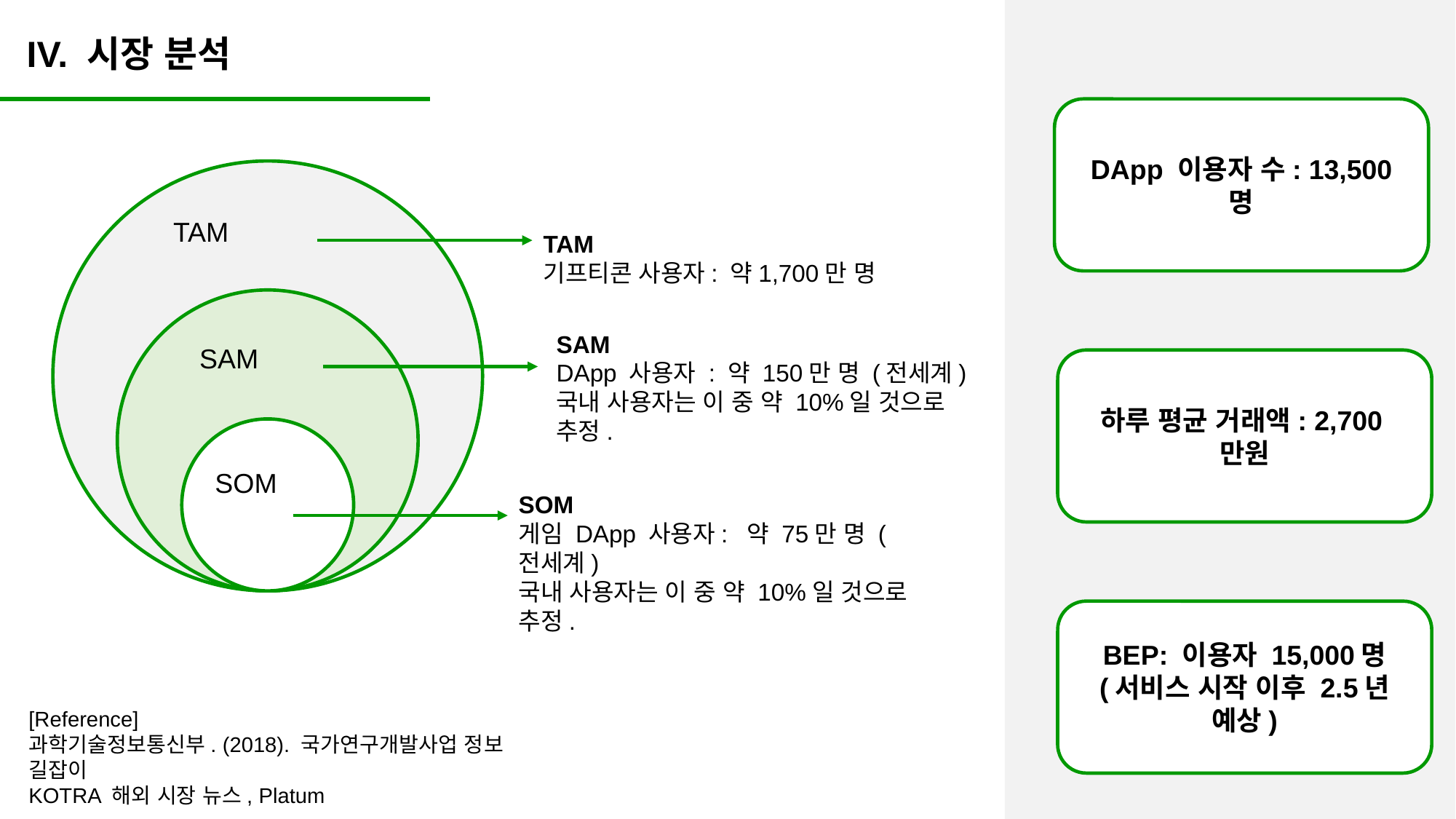

IV. 시장 분석
DApp 이용자 수: 13,500 명

TAM
TAM
기프티콘 사용자: 약1,700만 명
SAM
DApp 사용자 : 약 150만 명 (전세계)
국내 사용자는 이 중 약 10%일 것으로 추정.
SAM
하루 평균 거래액: 2,700만원
SOM
SOM
게임 DApp 사용자:  약 75만 명 (전세계)
국내 사용자는 이 중 약 10%일 것으로 추정.
BEP: 이용자 15,000명 (서비스 시작 이후 2.5년 예상)
[Reference]
과학기술정보통신부. (2018). 국가연구개발사업 정보 길잡이
KOTRA 해외 시장 뉴스, Platum